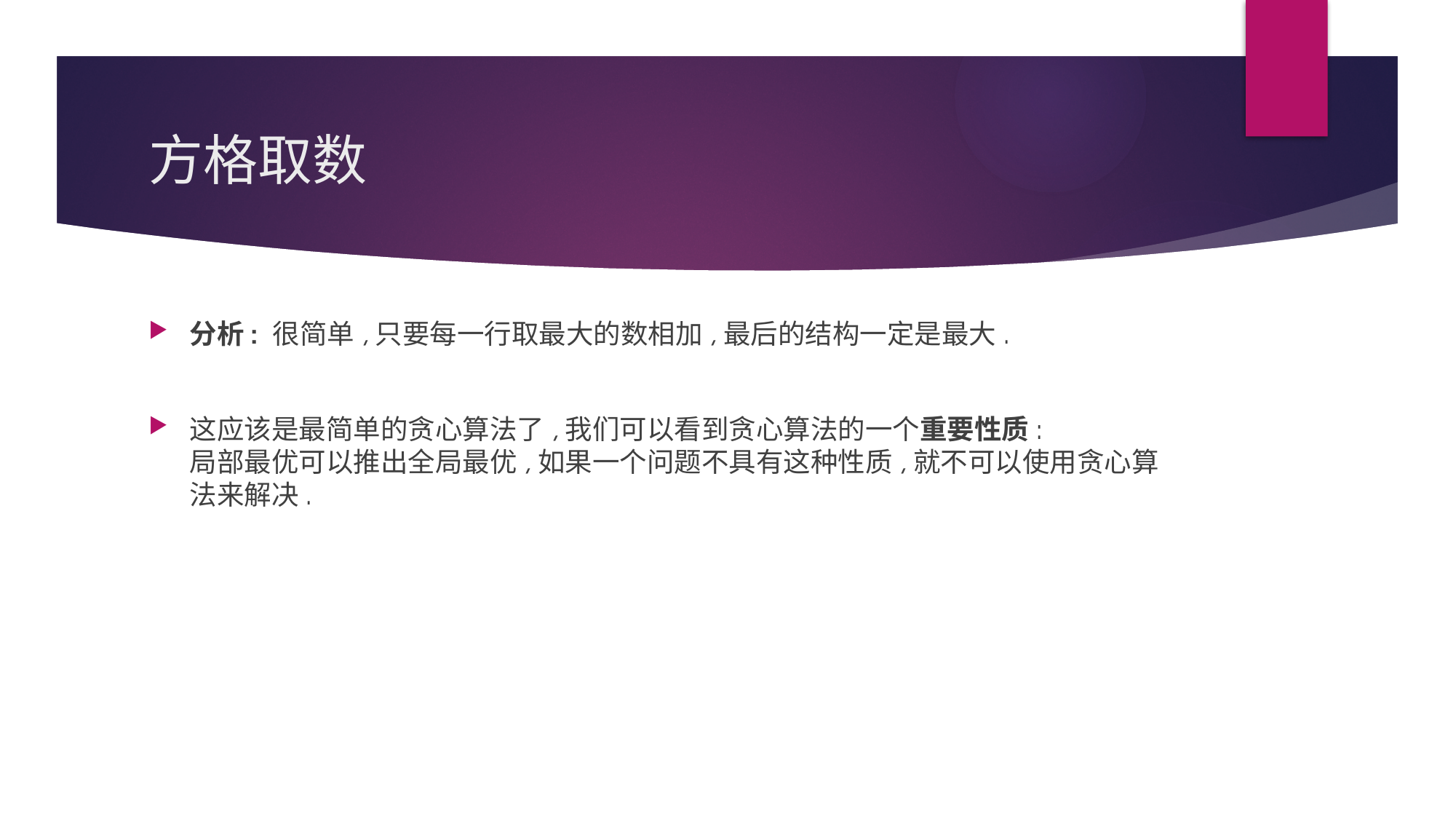

# 方格取数
分析: 很简单,只要每一行取最大的数相加,最后的结构一定是最大.

这应该是最简单的贪心算法了,我们可以看到贪心算法的一个重要性质:
局部最优可以推出全局最优,如果一个问题不具有这种性质,就不可以使用贪心算法来解决.